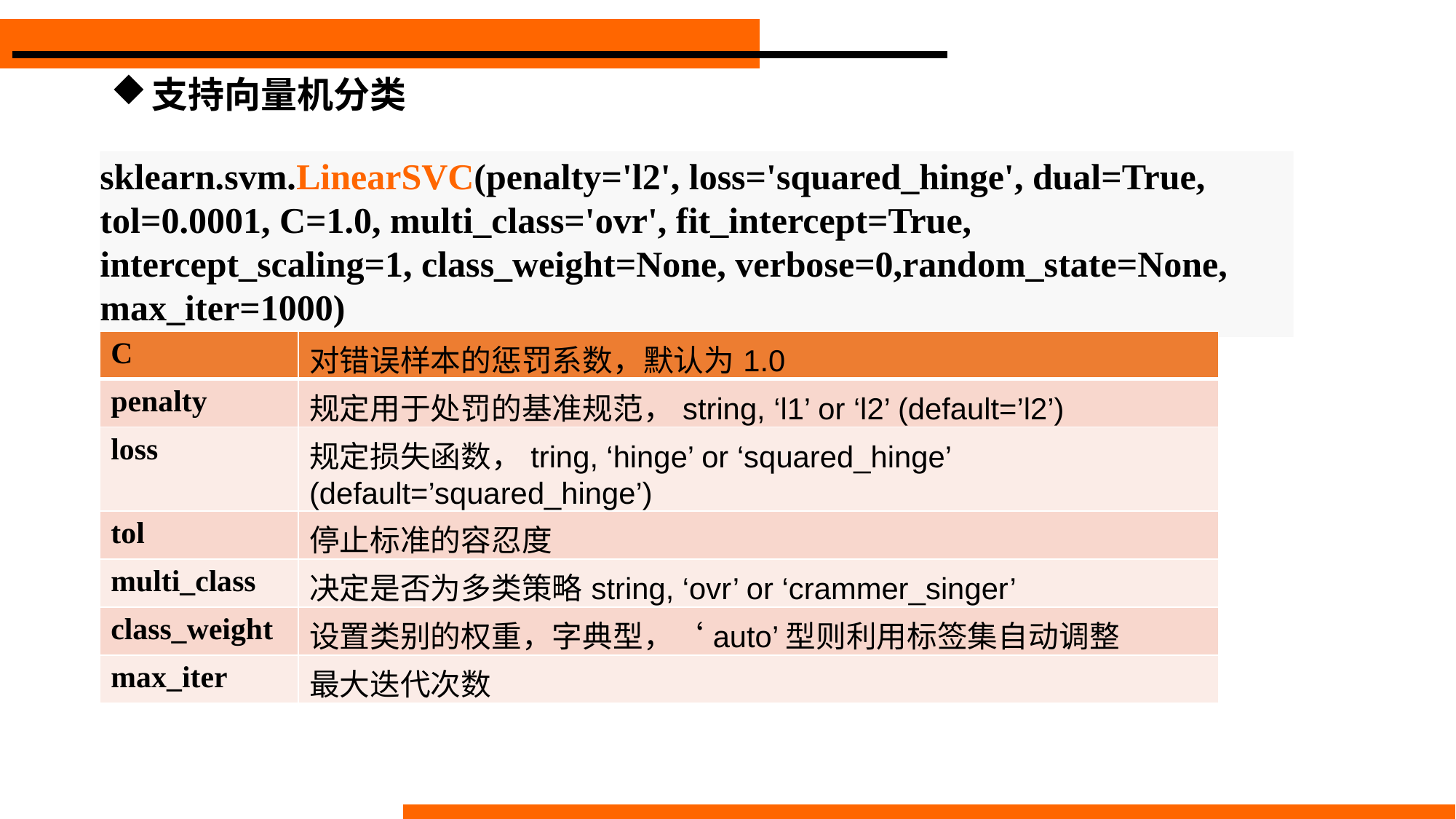

# 支持向量机分类
sklearn.svm.LinearSVC(penalty='l2', loss='squared_hinge', dual=True, tol=0.0001, C=1.0, multi_class='ovr', fit_intercept=True, intercept_scaling=1, class_weight=None, verbose=0,random_state=None, max_iter=1000)
| C | 对错误样本的惩罚系数，默认为1.0 |
| --- | --- |
| penalty | 规定用于处罚的基准规范，string, ‘l1’ or ‘l2’ (default=’l2’) |
| loss | 规定损失函数，tring, ‘hinge’ or ‘squared\_hinge’ (default=’squared\_hinge’) |
| tol | 停止标准的容忍度 |
| multi\_class | 决定是否为多类策略string, ‘ovr’ or ‘crammer\_singer’ |
| class\_weight | 设置类别的权重，字典型，‘auto’型则利用标签集自动调整 |
| max\_iter | 最大迭代次数 |